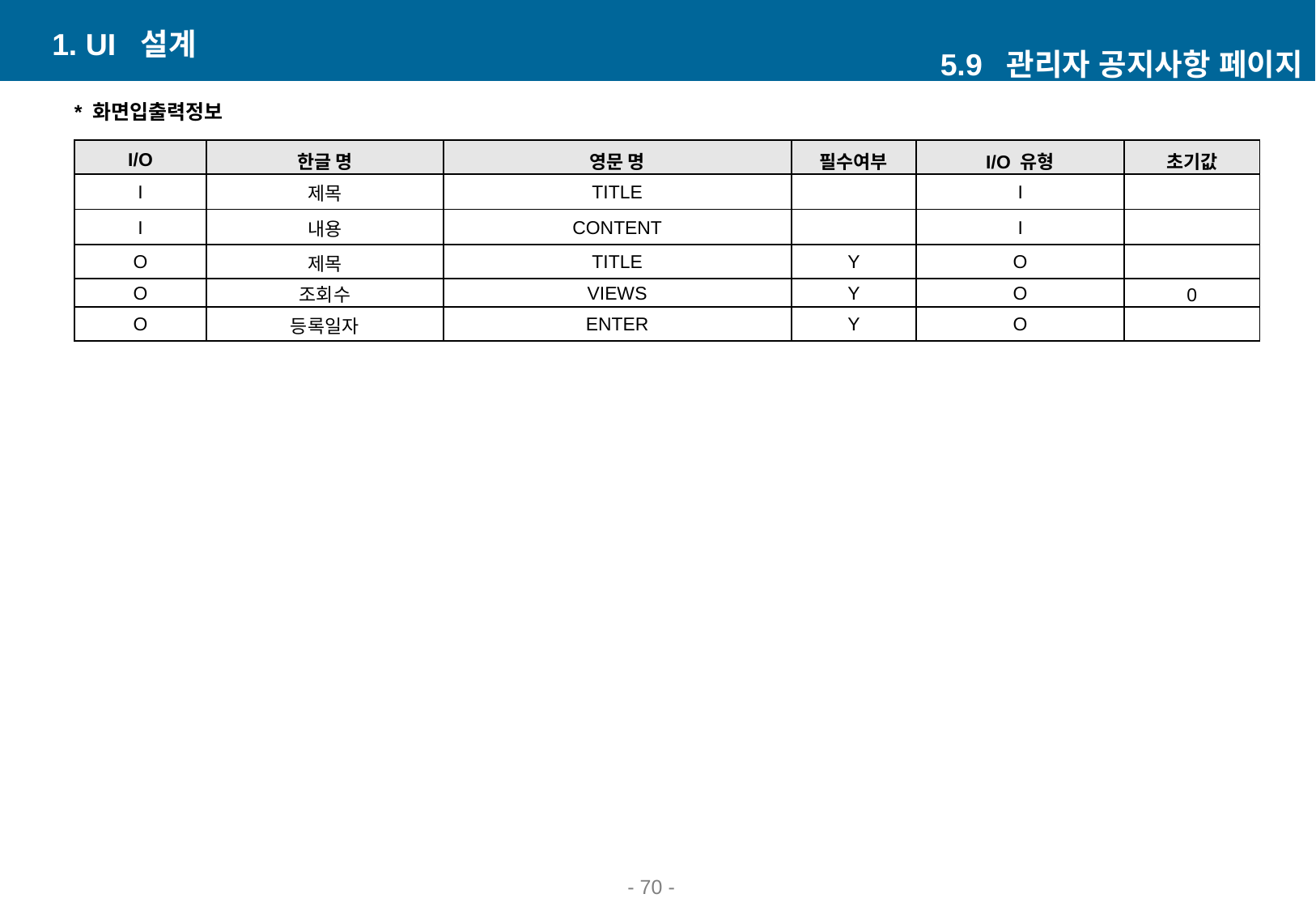

1. UI  설계
5.9  관리자 공지사항 페이지
* 화면입출력정보
| I/O | 한글 명 | 영문 명 | 필수여부 | I/O 유형 | 초기값 |
| --- | --- | --- | --- | --- | --- |
| I | 제목 | TITLE |  | I |  |
| I | 내용 | CONTENT |  | I |  |
| O | 제목 | TITLE | Y | O |  |
| O | 조회수 | VIEWS | Y | O | 0 |
| O | 등록일자 | ENTER | Y | O |  |
- 70 -